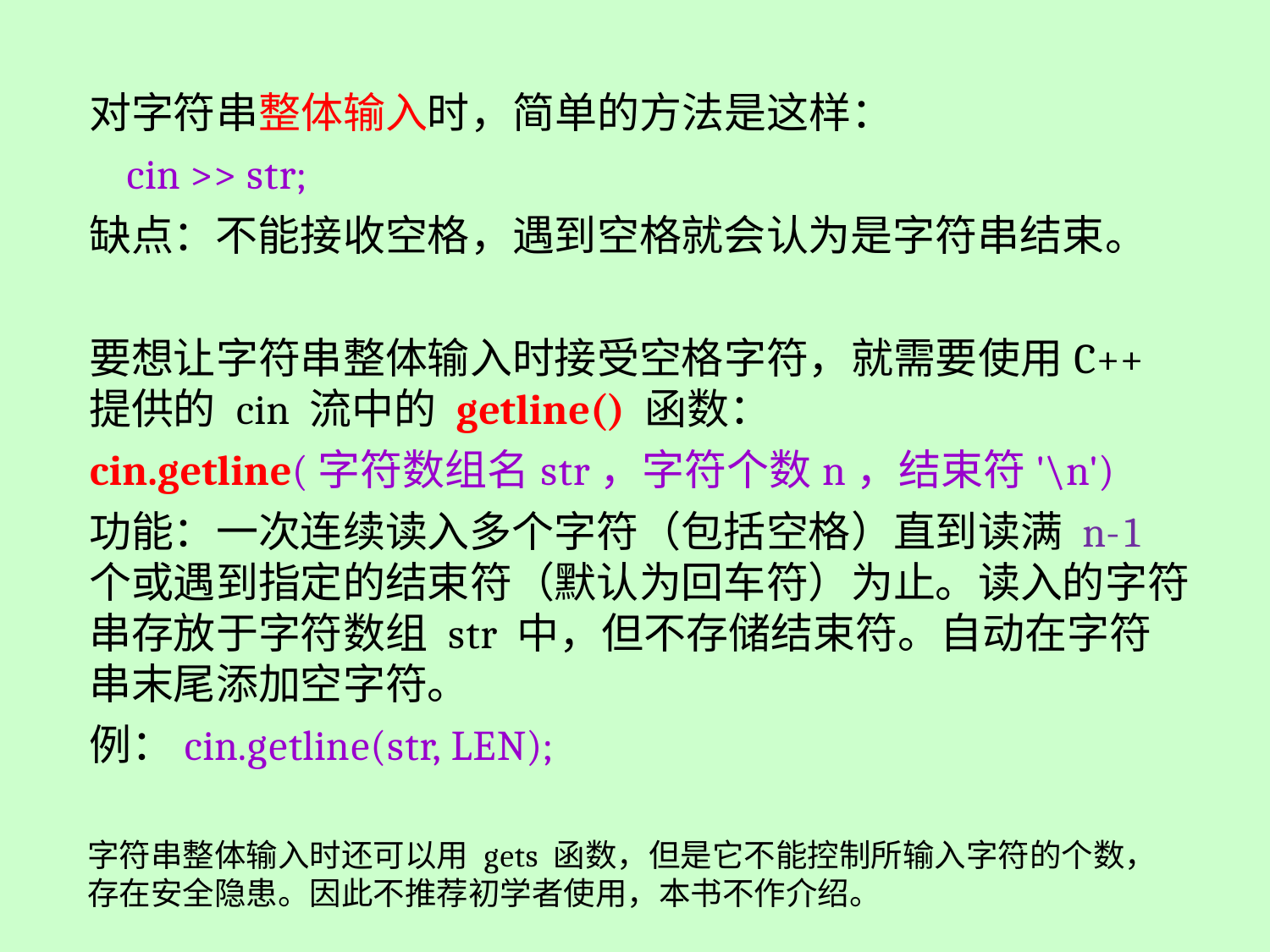

对字符串整体输入时，简单的方法是这样：
    cin >> str;
缺点：不能接收空格，遇到空格就会认为是字符串结束。

要想让字符串整体输入时接受空格字符，就需要使用C++ 提供的 cin 流中的 getline() 函数：
cin.getline(字符数组名str，字符个数n，结束符'\n')
功能：一次连续读入多个字符（包括空格）直到读满 n-1 个或遇到指定的结束符（默认为回车符）为止。读入的字符串存放于字符数组 str 中，但不存储结束符。自动在字符串末尾添加空字符。
例：cin.getline(str, LEN);
字符串整体输入时还可以用 gets 函数，但是它不能控制所输入字符的个数，存在安全隐患。因此不推荐初学者使用，本书不作介绍。
77